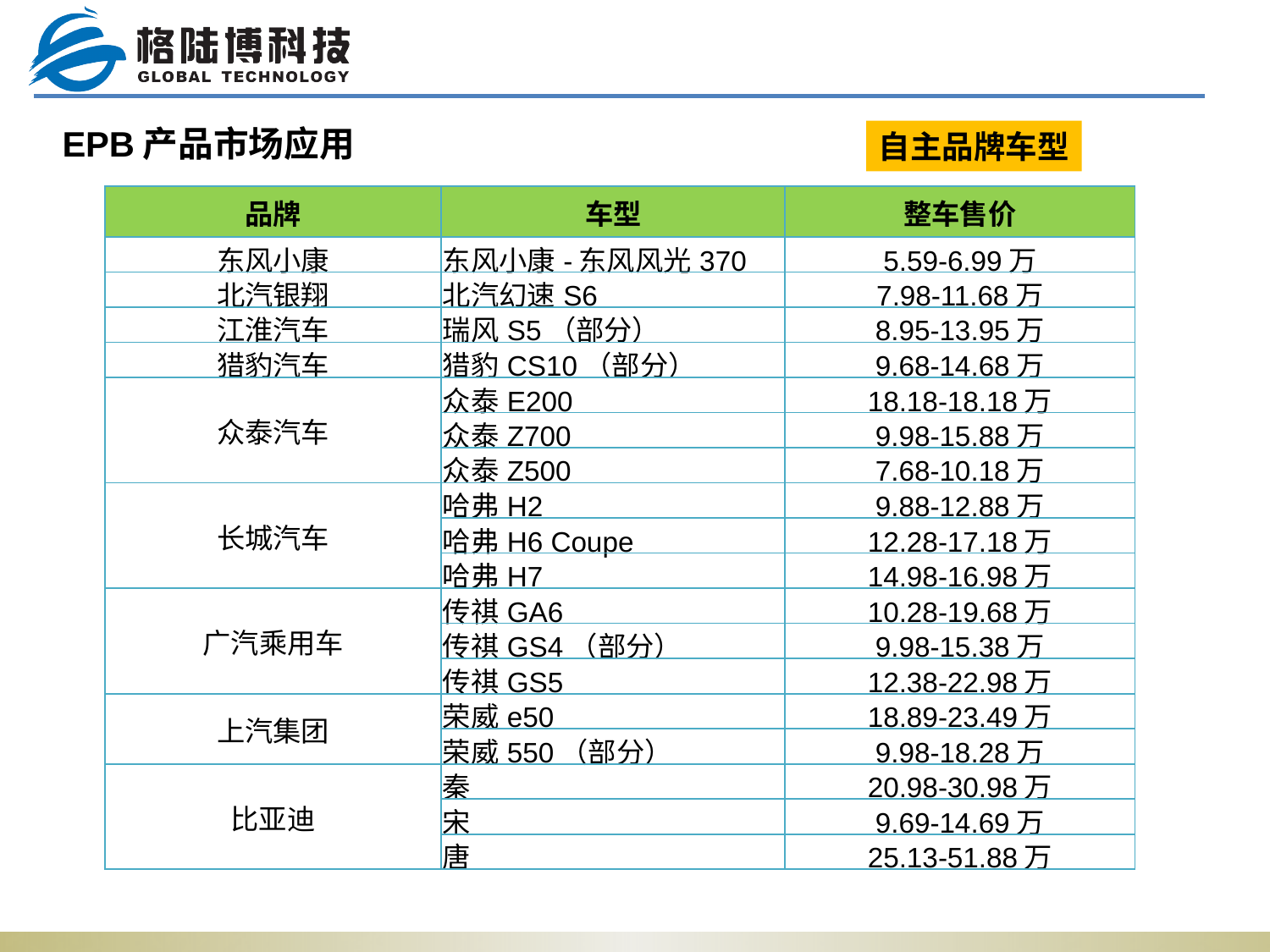

EPB产品市场应用
自主品牌车型
| 品牌 | 车型 | 整车售价 |
| --- | --- | --- |
| 东风小康 | 东风小康-东风风光370 | 5.59-6.99万 |
| 北汽银翔 | 北汽幻速S6 | 7.98-11.68万 |
| 江淮汽车 | 瑞风S5（部分） | 8.95-13.95万 |
| 猎豹汽车 | 猎豹CS10（部分） | 9.68-14.68万 |
| 众泰汽车 | 众泰E200 | 18.18-18.18万 |
|  | 众泰Z700 | 9.98-15.88万 |
|  | 众泰Z500 | 7.68-10.18万 |
| 长城汽车 | 哈弗H2 | 9.88-12.88万 |
|  | 哈弗H6 Coupe | 12.28-17.18万 |
|  | 哈弗H7 | 14.98-16.98万 |
| 广汽乘用车 | 传祺GA6 | 10.28-19.68万 |
|  | 传祺GS4（部分） | 9.98-15.38万 |
|  | 传祺GS5 | 12.38-22.98万 |
| 上汽集团 | 荣威e50 | 18.89-23.49万 |
|  | 荣威550（部分） | 9.98-18.28万 |
| 比亚迪 | 秦 | 20.98-30.98万 |
|  | 宋 | 9.69-14.69万 |
|  | 唐 | 25.13-51.88万 |